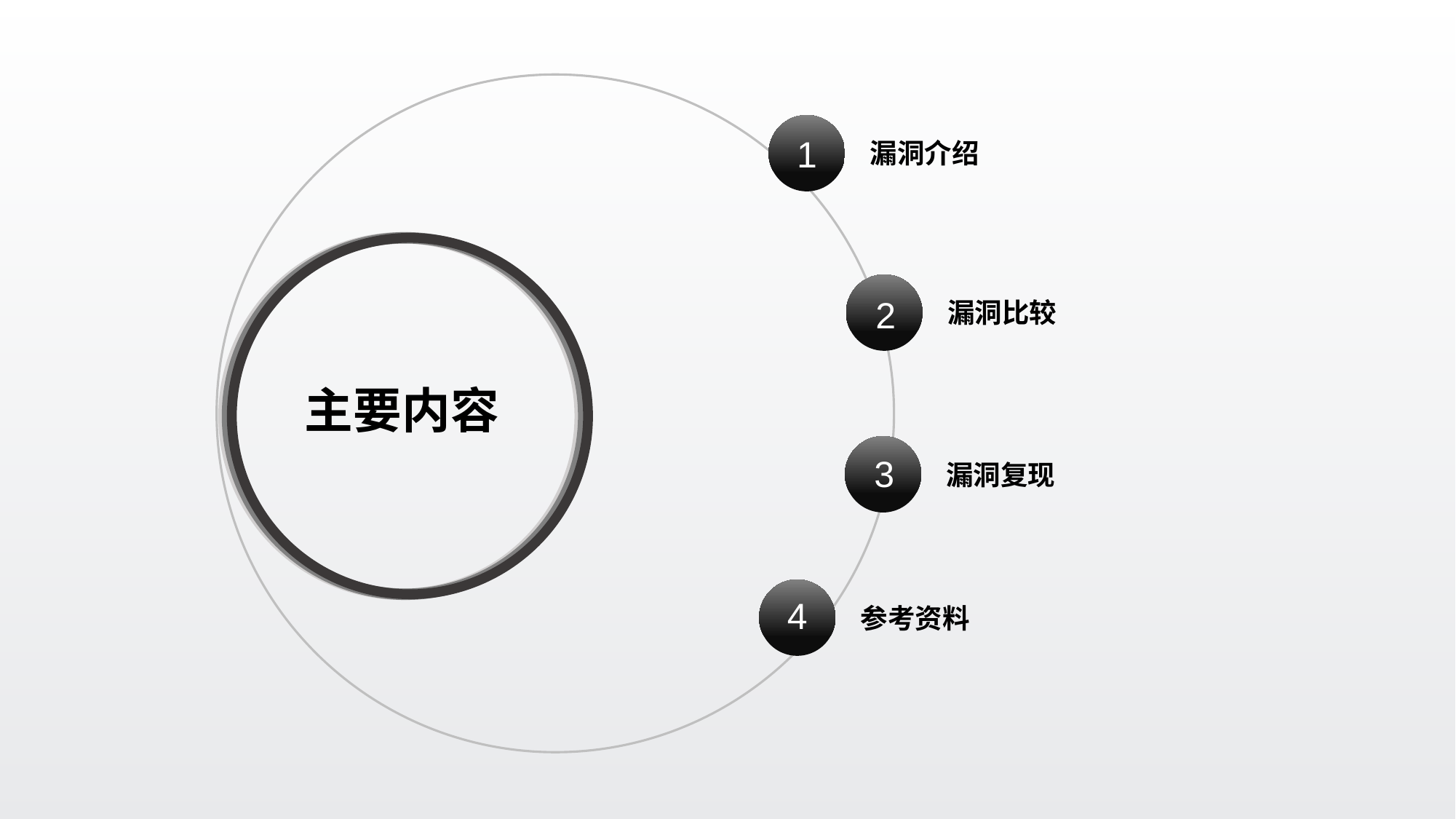

1
漏洞介绍

2
漏洞比较
主要内容

3
漏洞复现

4
参考资料